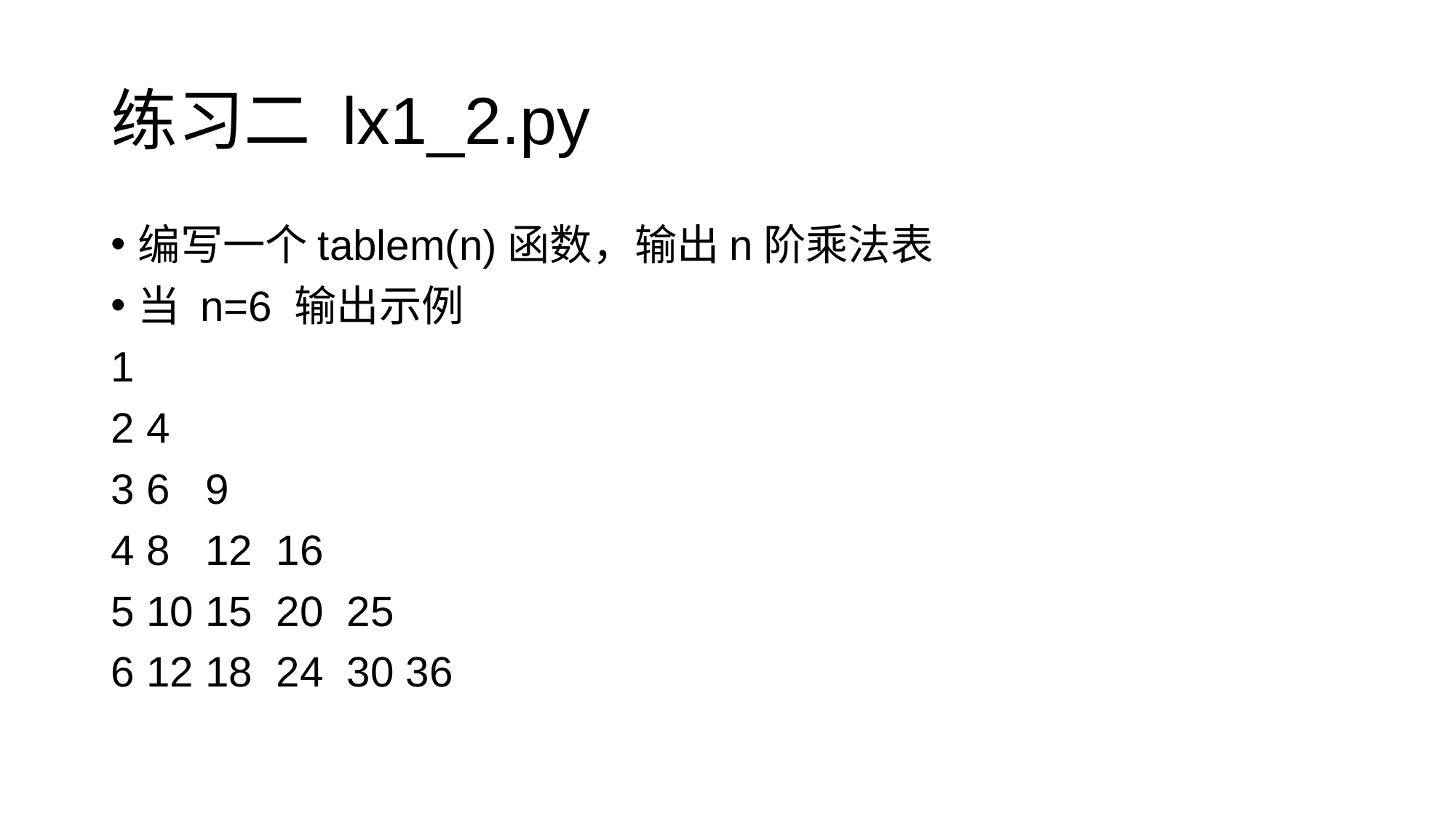

# 练习二 lx1_2.py
编写一个tablem(n)函数，输出n阶乘法表
当 n=6 输出示例
1
2 4
3 6   9
4 8   12  16
5 10 15  20  25
6 12 18  24  30 36